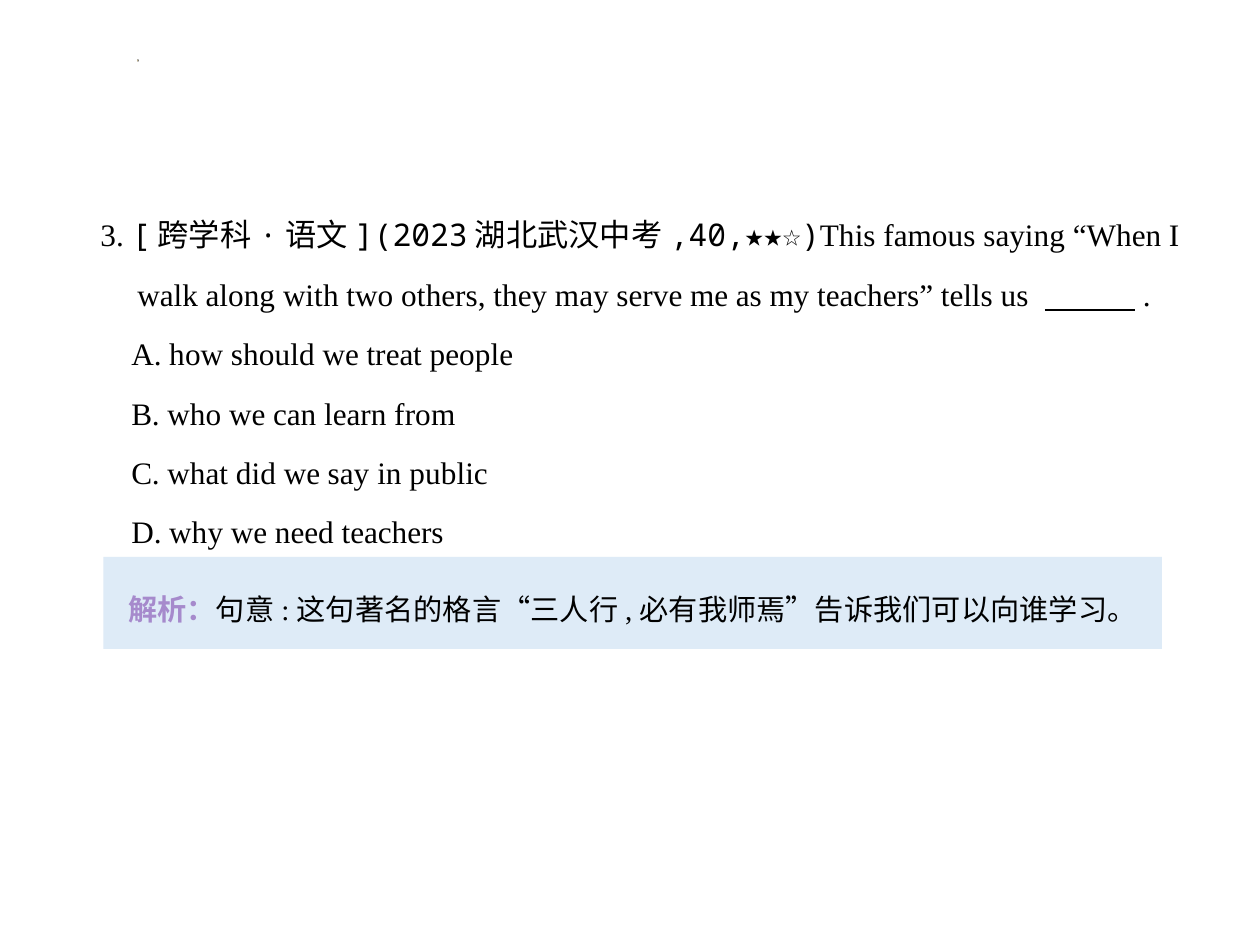

3. [跨学科·语文](2023湖北武汉中考,40,★★☆)This famous saying “When I
    walk along with two others, they may serve me as my teachers” tells us 　　    .
    A. how should we treat people
    B. who we can learn from
    C. what did we say in public
    D. why we need teachers

解析：句意:这句著名的格言“三人行,必有我师焉”告诉我们可以向谁学习。